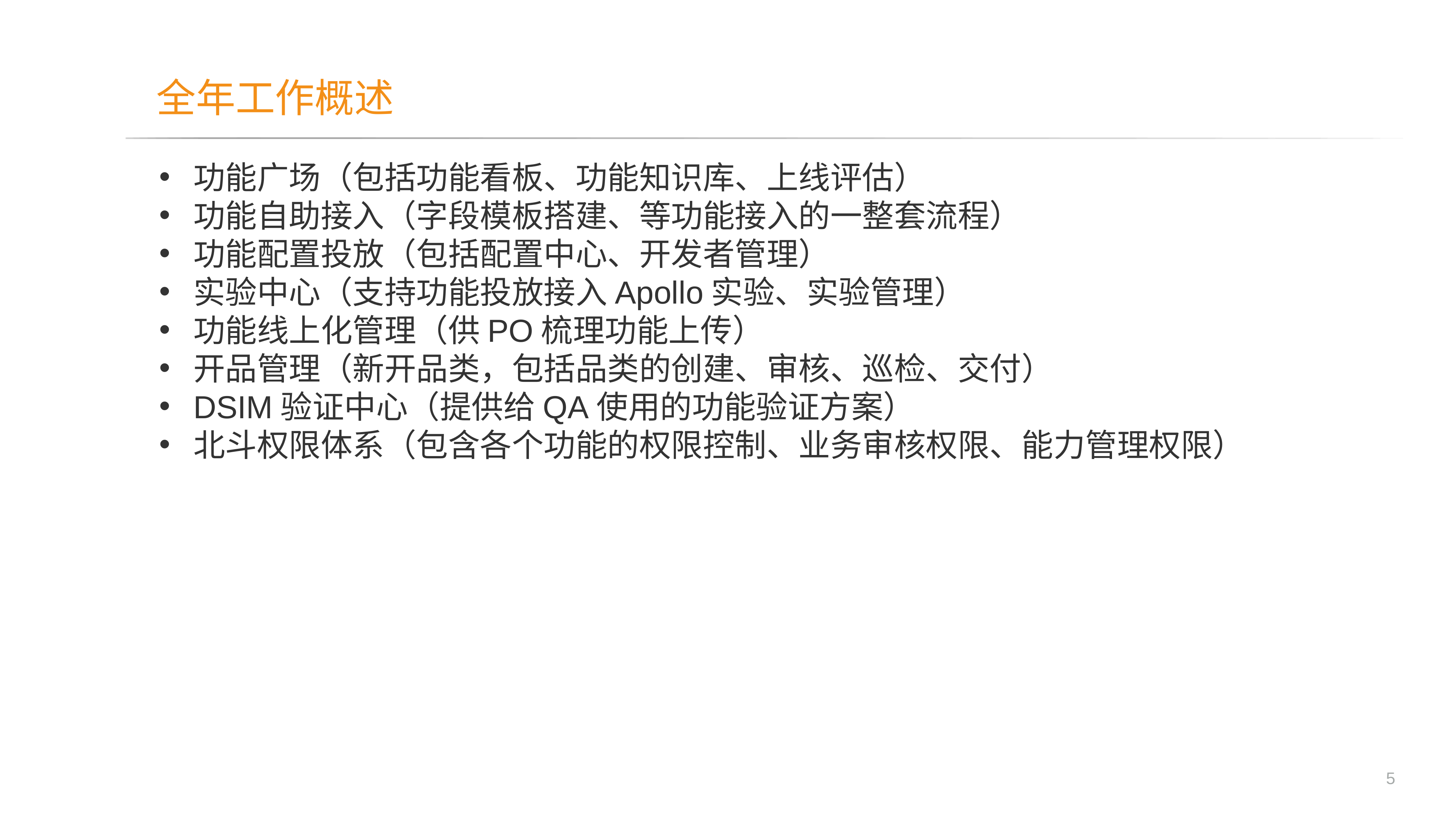

# 全年工作概述
功能广场（包括功能看板、功能知识库、上线评估）
功能自助接入（字段模板搭建、等功能接入的一整套流程）
功能配置投放（包括配置中心、开发者管理）
实验中心（支持功能投放接入Apollo实验、实验管理）
功能线上化管理（供PO梳理功能上传）
开品管理（新开品类，包括品类的创建、审核、巡检、交付）
DSIM验证中心（提供给QA使用的功能验证方案）
北斗权限体系（包含各个功能的权限控制、业务审核权限、能力管理权限）

5